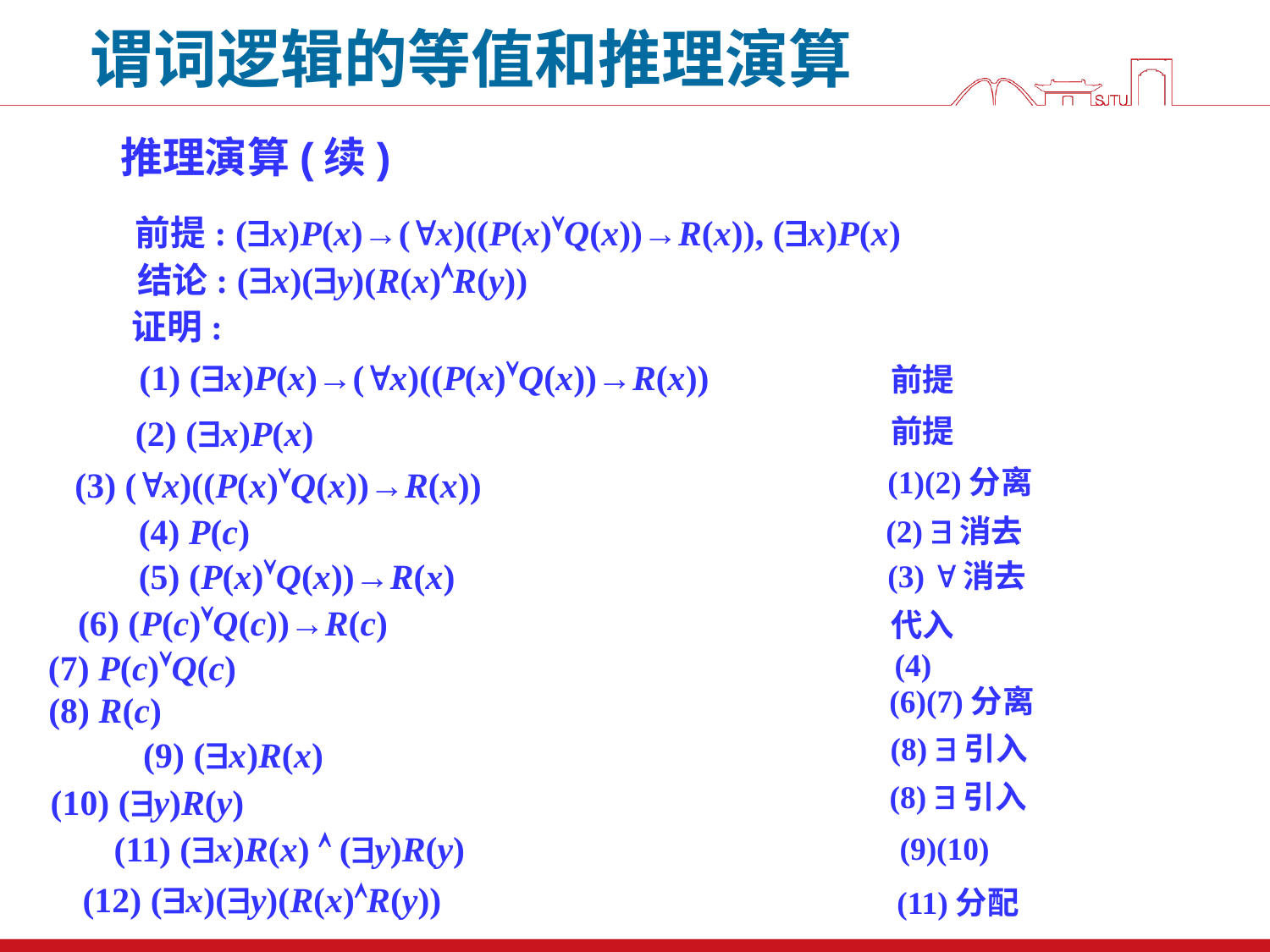

谓词逻辑的等值和推理演算
推理演算(续)
前提: (∃x)P(x)→(∀x)((P(x)∨Q(x))→R(x)), (∃x)P(x)
结论: (∃x)(∃y)(R(x)∧R(y))
证明:
(1) (∃x)P(x)→(∀x)((P(x)∨Q(x))→R(x))
前提
(2) (∃x)P(x)
前提
(3) (∀x)((P(x)∨Q(x))→R(x))
(1)(2)分离
(2) ∃消去
(4) P(c)
(3) ∀消去
(5) (P(x)∨Q(x))→R(x)
(6) (P(c)∨Q(c))→R(c)
代入
(4)
(7) P(c)∨Q(c)
(6)(7)分离
(8) R(c)
(8) ∃引入
(9) (∃x)R(x)
(8) ∃引入
(10) (∃y)R(y)
(9)(10)
(11) (∃x)R(x) ∧ (∃y)R(y)
(12) (∃x)(∃y)(R(x)∧R(y))
(11)分配